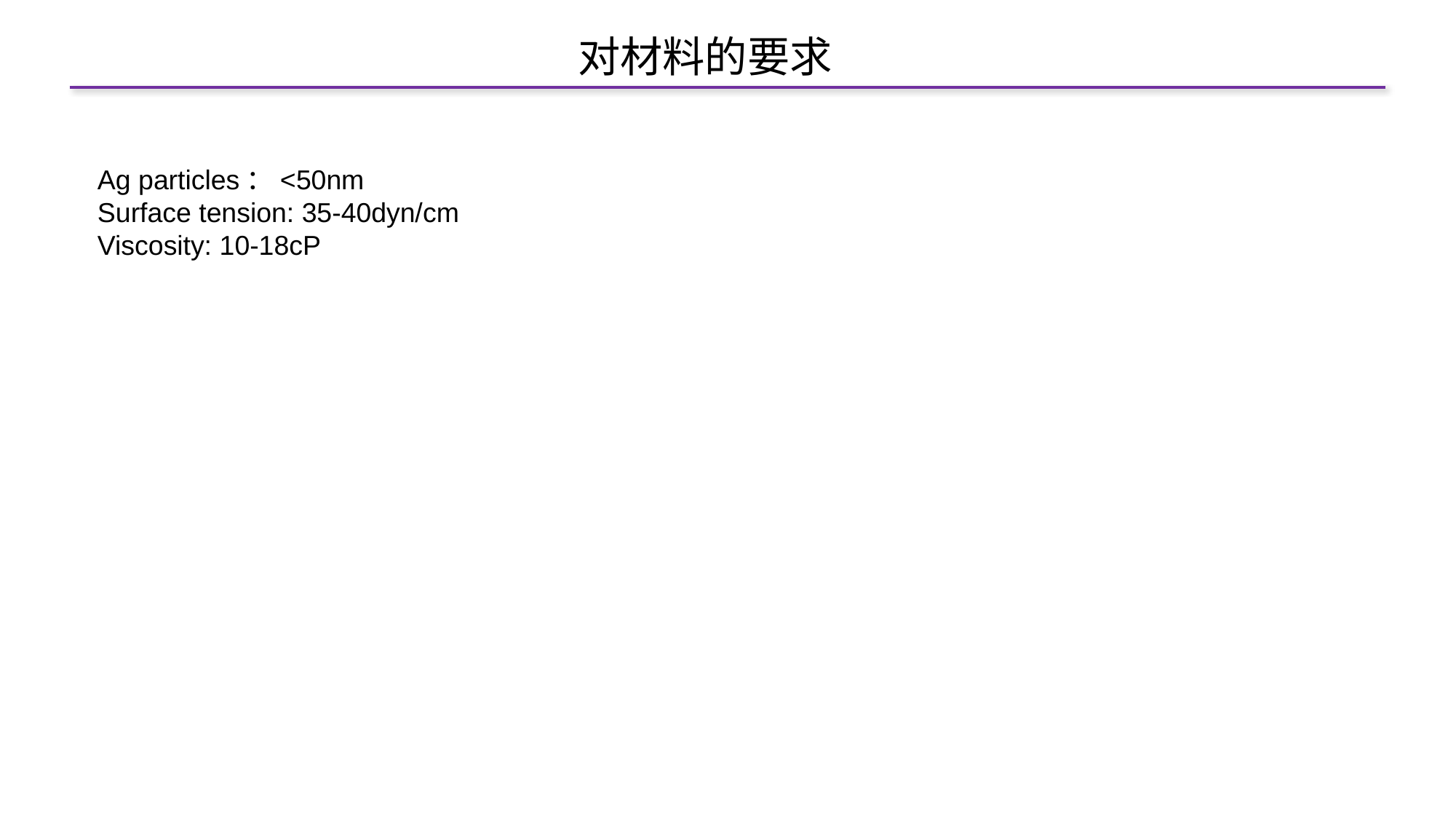

对材料的要求
Ag particles：<50nm
Surface tension: 35-40dyn/cm
Viscosity: 10-18cP